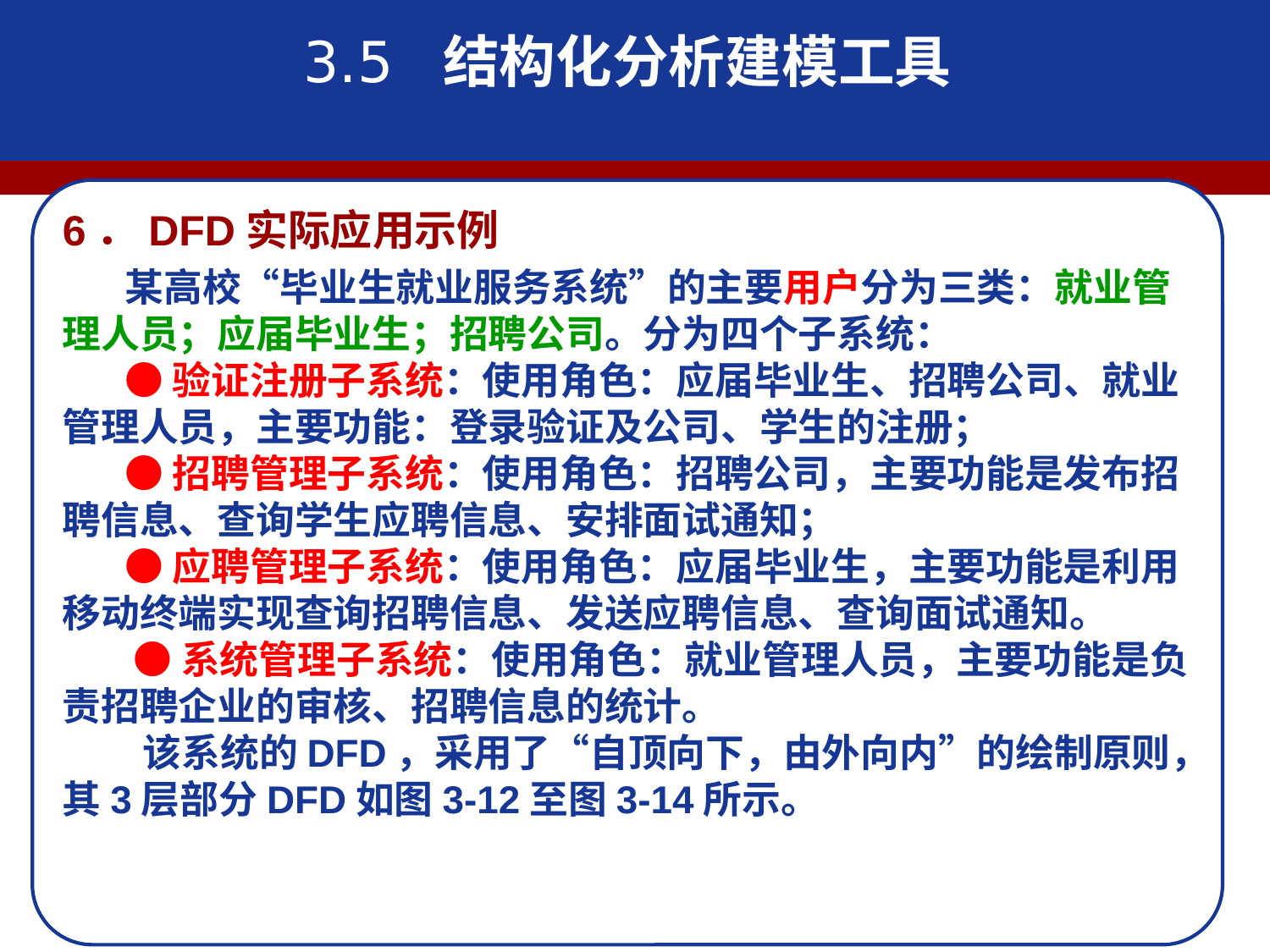

3.5  结构化分析建模工具

6．DFD实际应用示例
      某高校“毕业生就业服务系统”的主要用户分为三类：就业管理人员；应届毕业生；招聘公司。分为四个子系统：
       ●验证注册子系统：使用角色：应届毕业生、招聘公司、就业管理人员，主要功能：登录验证及公司、学生的注册；
       ●招聘管理子系统：使用角色：招聘公司，主要功能是发布招聘信息、查询学生应聘信息、安排面试通知；
       ●应聘管理子系统：使用角色：应届毕业生，主要功能是利用移动终端实现查询招聘信息、发送应聘信息、查询面试通知。
        ●系统管理子系统：使用角色：就业管理人员，主要功能是负责招聘企业的审核、招聘信息的统计。
        该系统的DFD，采用了“自顶向下，由外向内”的绘制原则，其3层部分DFD如图3-12至图3-14所示。